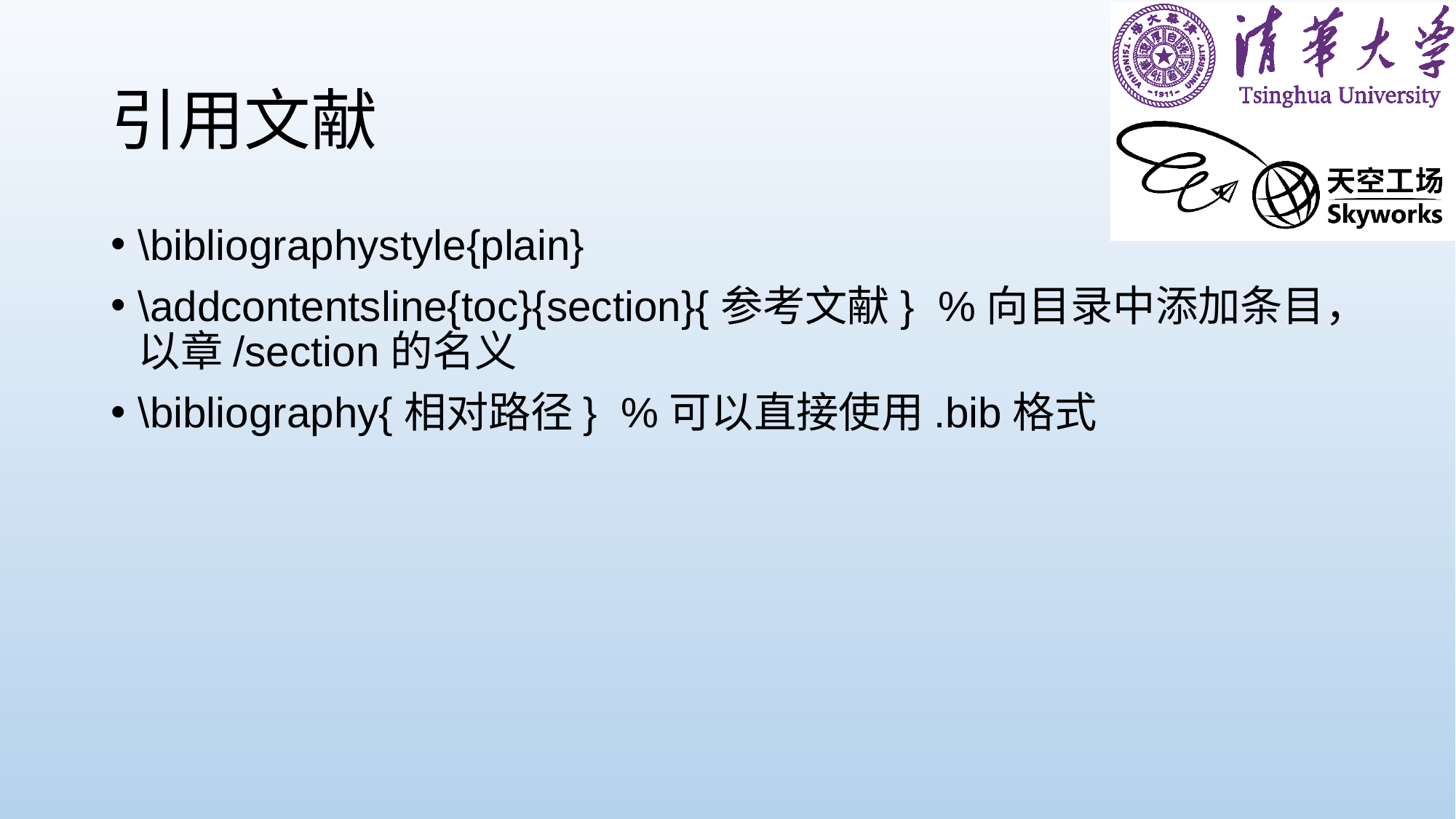

# 引用文献
\bibliographystyle{plain}
\addcontentsline{toc}{section}{参考文献}  %向目录中添加条目，以章/section的名义
\bibliography{相对路径}  %可以直接使用.bib格式